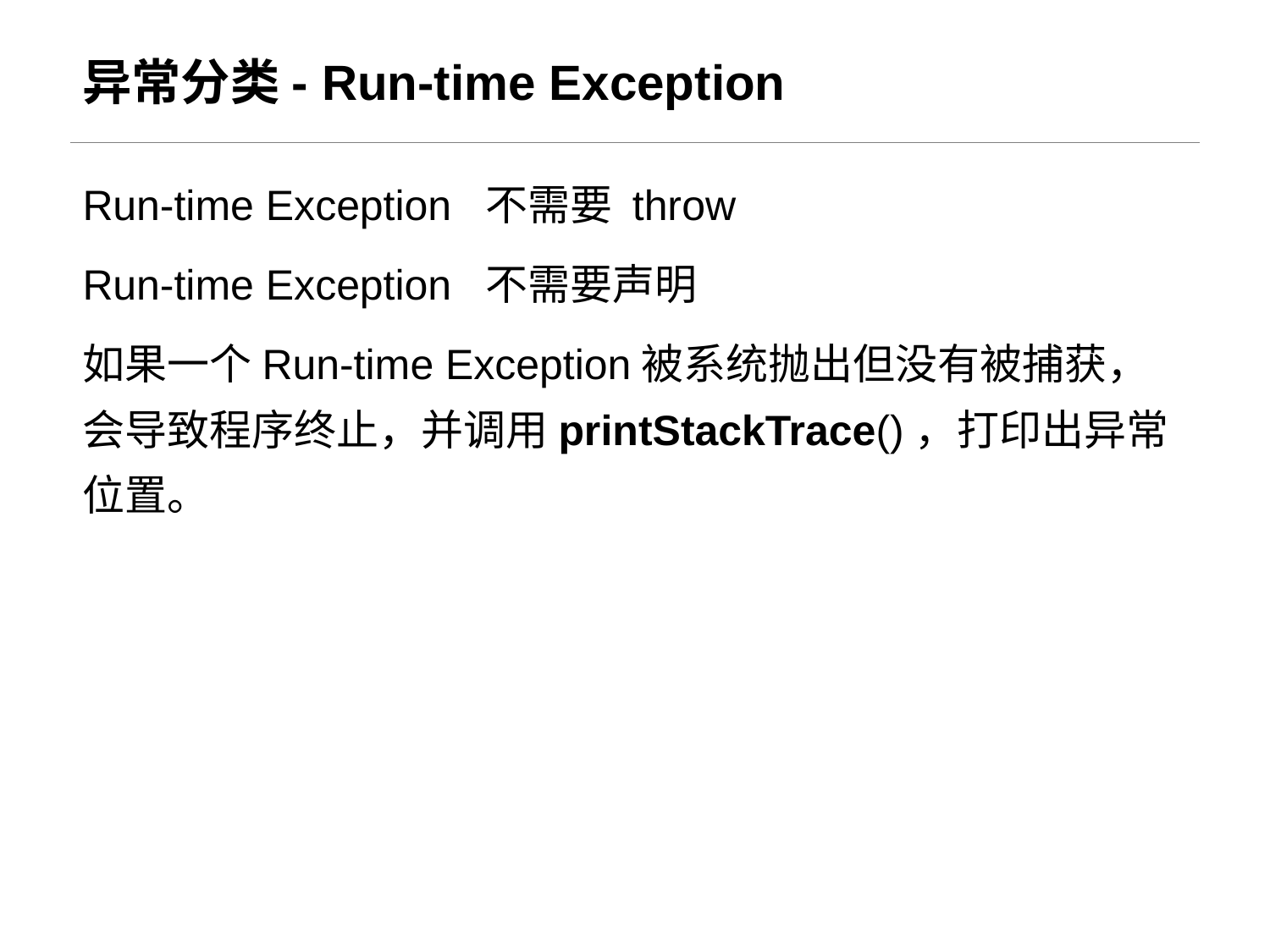

# 异常分类- Run-time Exception
Run-time Exception  不需要 throw
Run-time Exception  不需要声明
如果一个Run-time Exception被系统抛出但没有被捕获，会导致程序终止，并调用printStackTrace()，打印出异常位置。

18